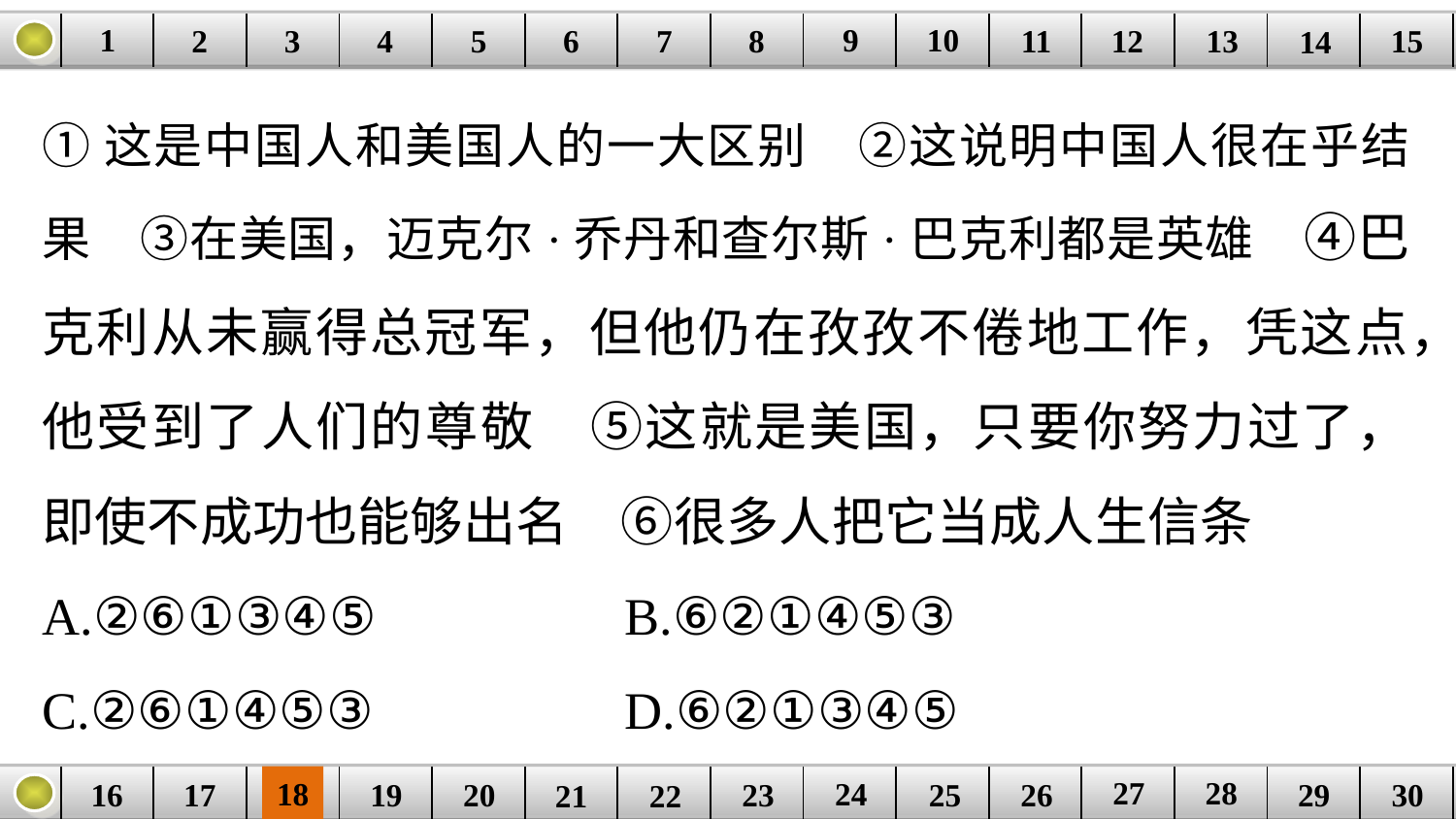

9
10
1
3
4
5
6
8
11
2
12
15
|  |  |  |  |  |  |  |  |  |  |  |  |  |  |  |
| --- | --- | --- | --- | --- | --- | --- | --- | --- | --- | --- | --- | --- | --- | --- |
7
13
14

①这是中国人和美国人的一大区别　②这说明中国人很在乎结果　③在美国，迈克尔·乔丹和查尔斯·巴克利都是英雄　④巴克利从未赢得总冠军，但他仍在孜孜不倦地工作，凭这点，他受到了人们的尊敬　⑤这就是美国，只要你努力过了，即使不成功也能够出名　⑥很多人把它当成人生信条
A.②⑥①③④⑤  		B.⑥②①④⑤③
C.②⑥①④⑤③  		D.⑥②①③④⑤

27
28
18
24
16
25
26
30
|  |  |  |  |  |  |  |  |  |  |  |  |  |  |  |
| --- | --- | --- | --- | --- | --- | --- | --- | --- | --- | --- | --- | --- | --- | --- |
23
17
19
20
29
21
22